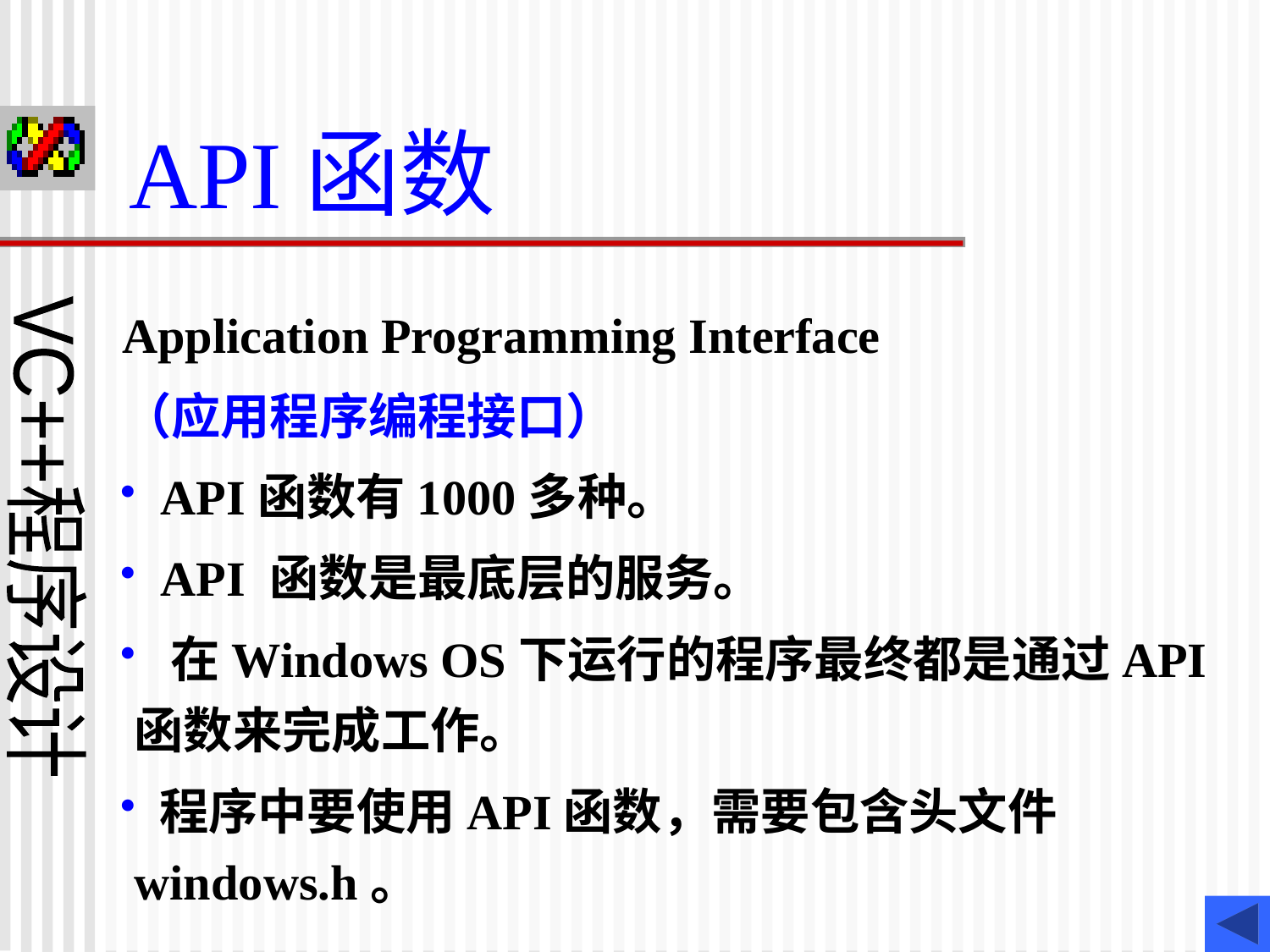

API函数
Application Programming Interface
（应用程序编程接口）
  API函数有1000多种。
  API 函数是最底层的服务。
  在Windows OS下运行的程序最终都是通过API函数来完成工作。
 程序中要使用API函数，需要包含头文件windows.h。